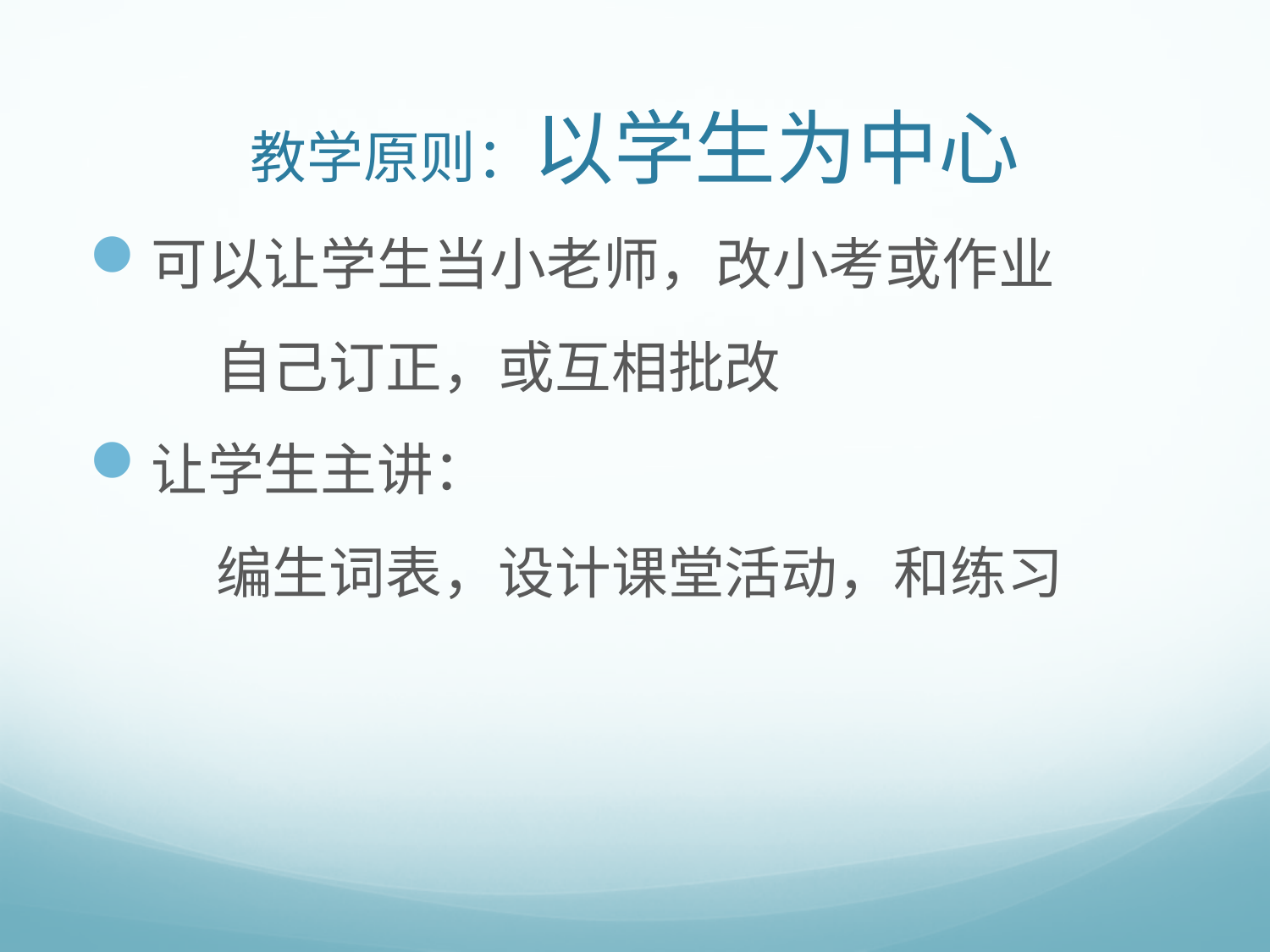

# 教学原则：以学生为中心
可以让学生当小老师，改小考或作业
	自己订正，或互相批改
让学生主讲：
	编生词表，设计课堂活动，和练习